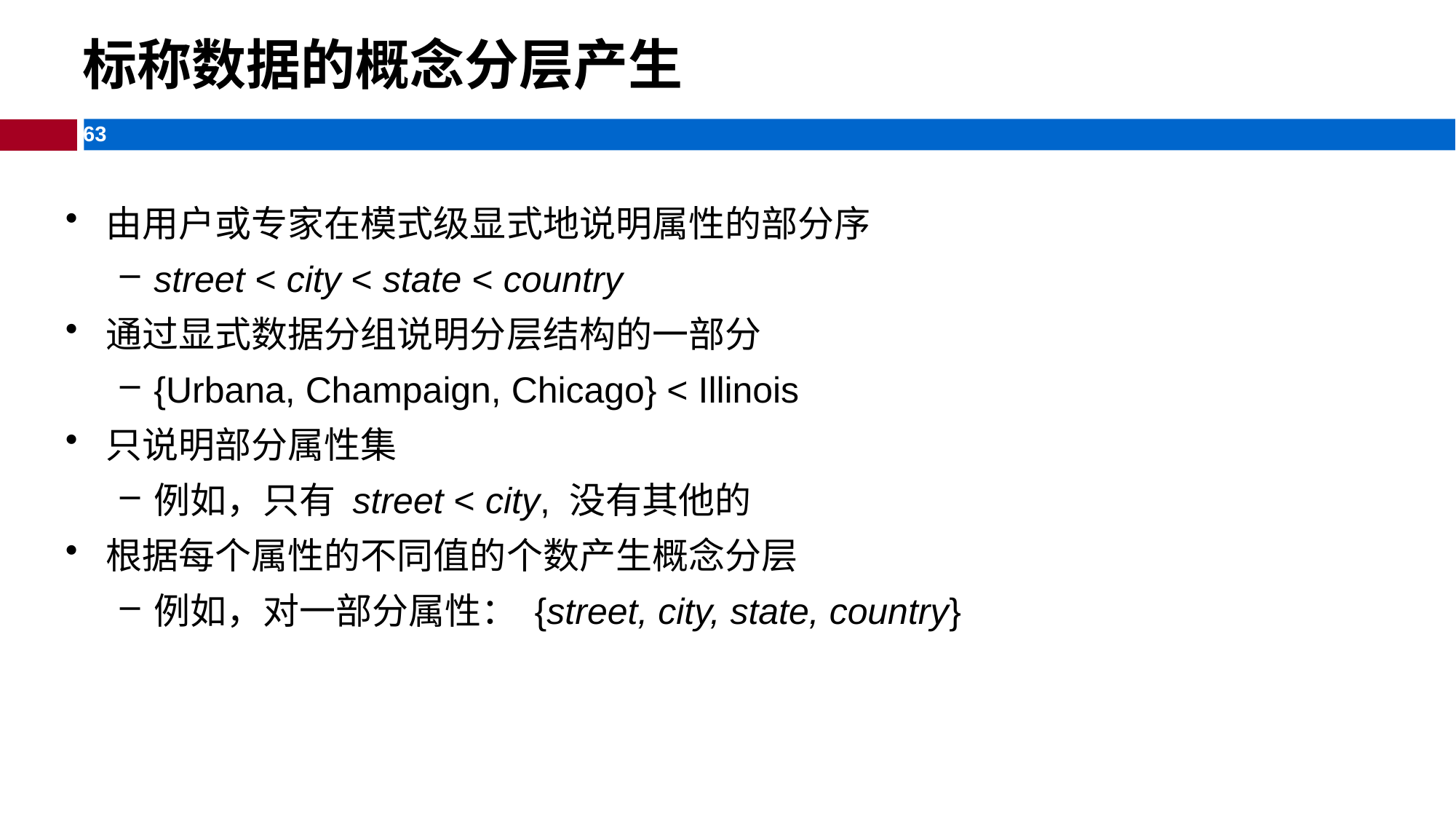

标称数据的概念分层产生
由用户或专家在模式级显式地说明属性的部分序
street < city < state < country
通过显式数据分组说明分层结构的一部分
{Urbana, Champaign, Chicago} < Illinois
只说明部分属性集
例如，只有 street < city, 没有其他的
根据每个属性的不同值的个数产生概念分层
例如，对一部分属性： {street, city, state, country}